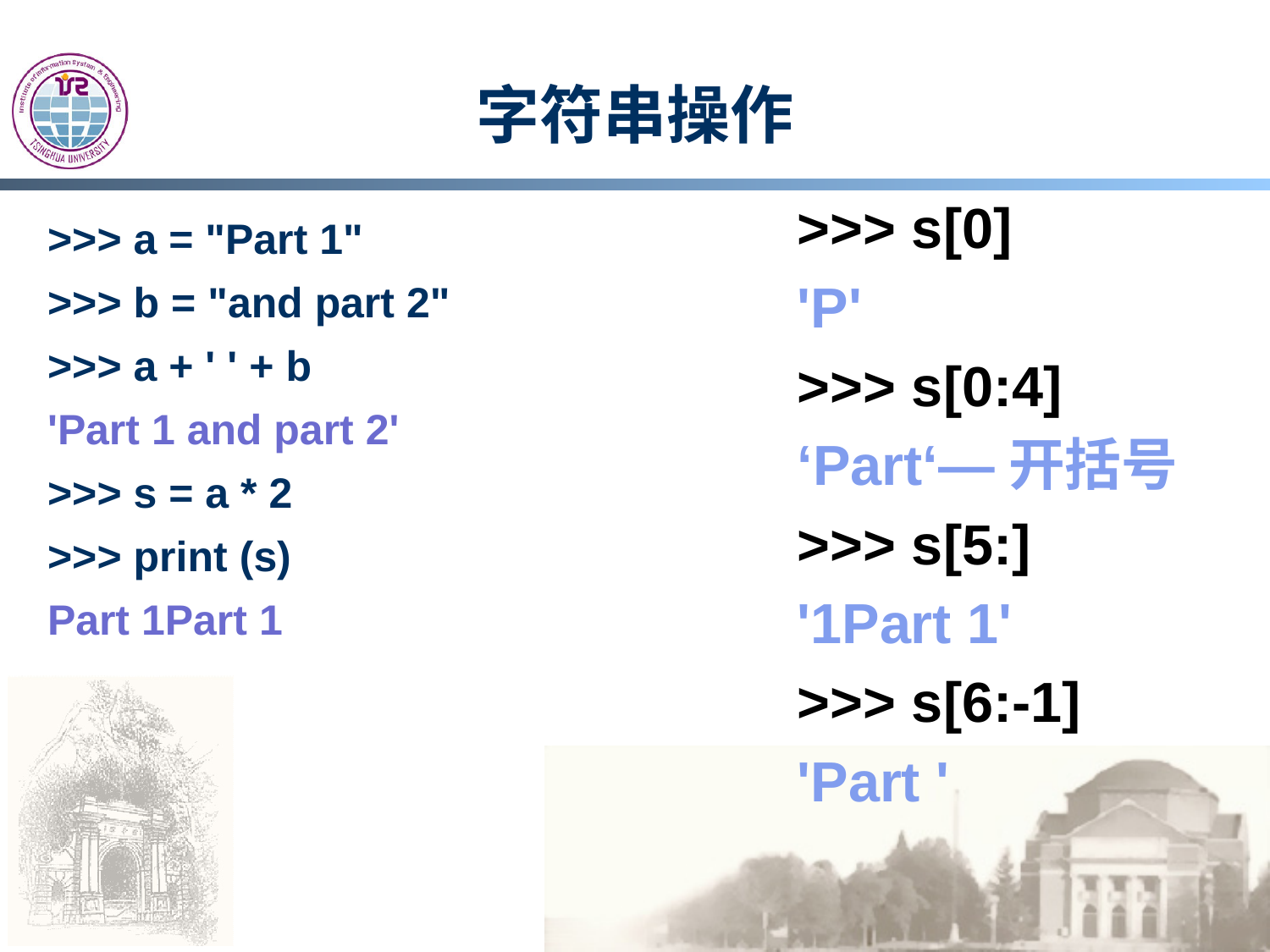

# 字符串操作
>>> s[0]
'P'
>>> s[0:4]
‘Part‘—开括号
>>> s[5:]
'1Part 1'
>>> s[6:-1]
'Part '
>>> a = "Part 1"
>>> b = "and part 2"
>>> a + ' ' + b
'Part 1 and part 2'
>>> s = a * 2
>>> print (s)
Part 1Part 1